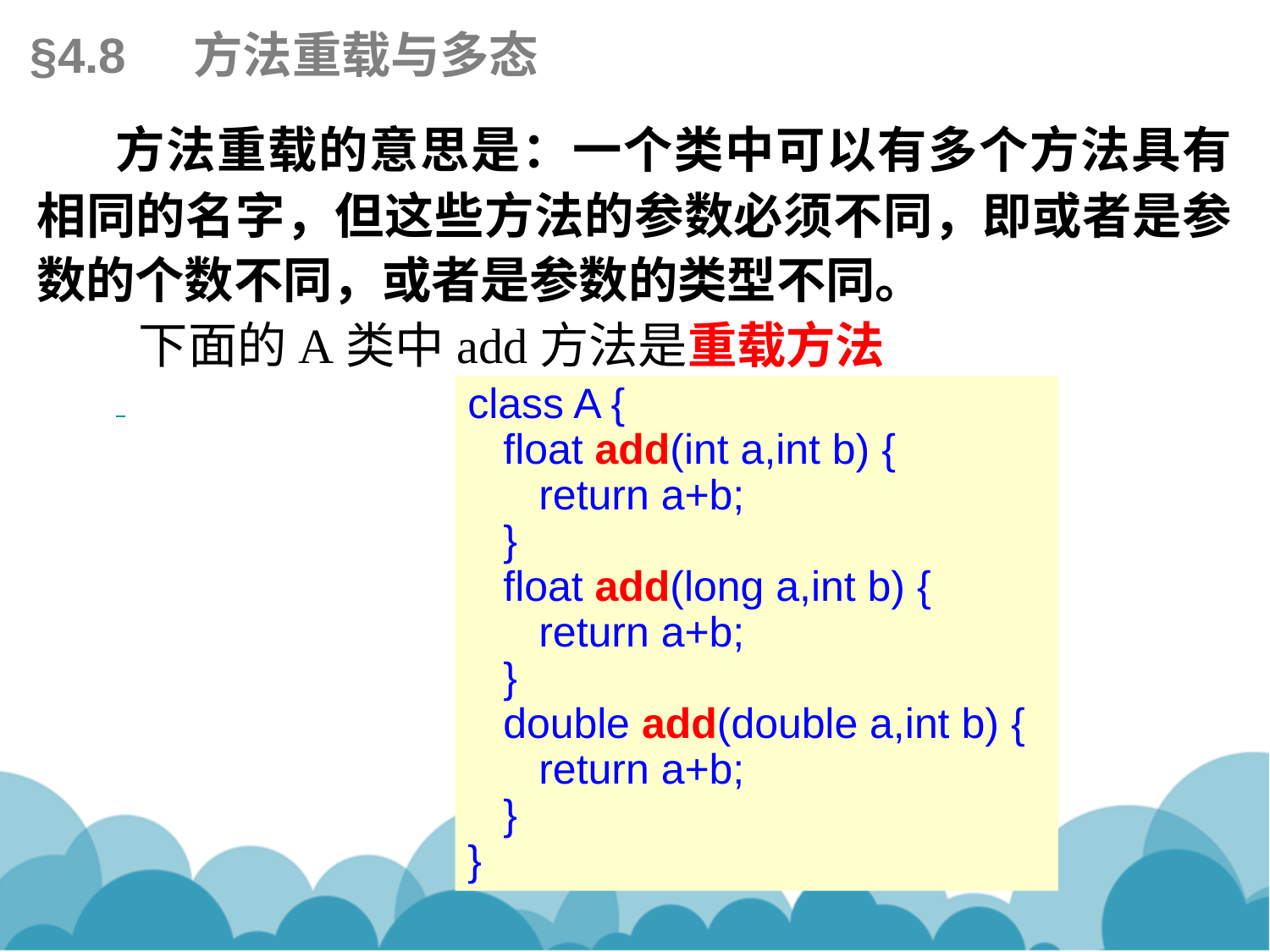

§4.8    方法重载与多态
方法重载的意思是：一个类中可以有多个方法具有相同的名字，但这些方法的参数必须不同，即或者是参数的个数不同，或者是参数的类型不同。
 下面的A类中add方法是重载方法

class A {
   float add(int a,int b) {
      return a+b;
   }
   float add(long a,int b) {
      return a+b;
   }
   double add(double a,int b) {
      return a+b;
   }
}

97